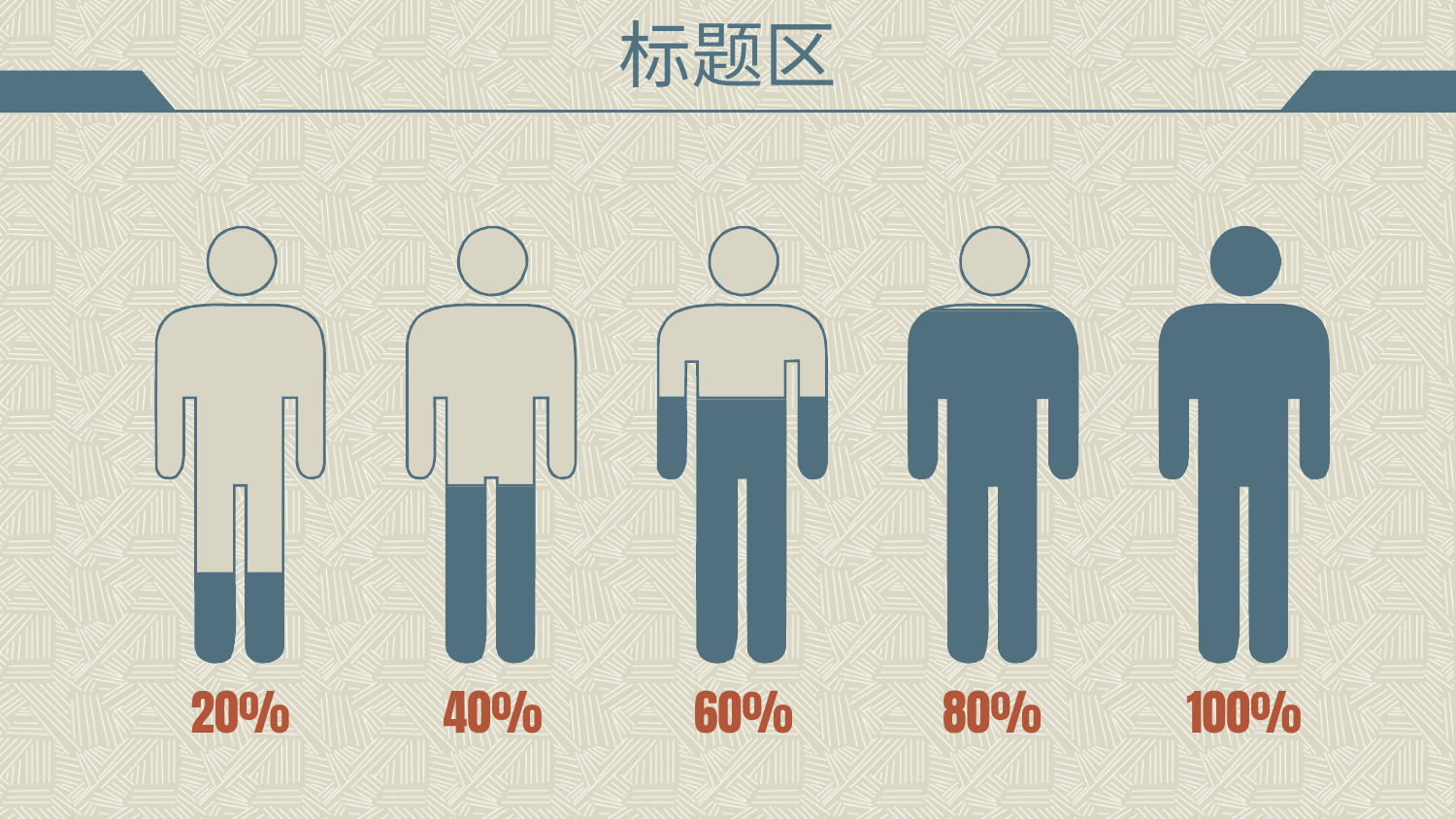

# 标题区

20%
40%
60%
80%
100%